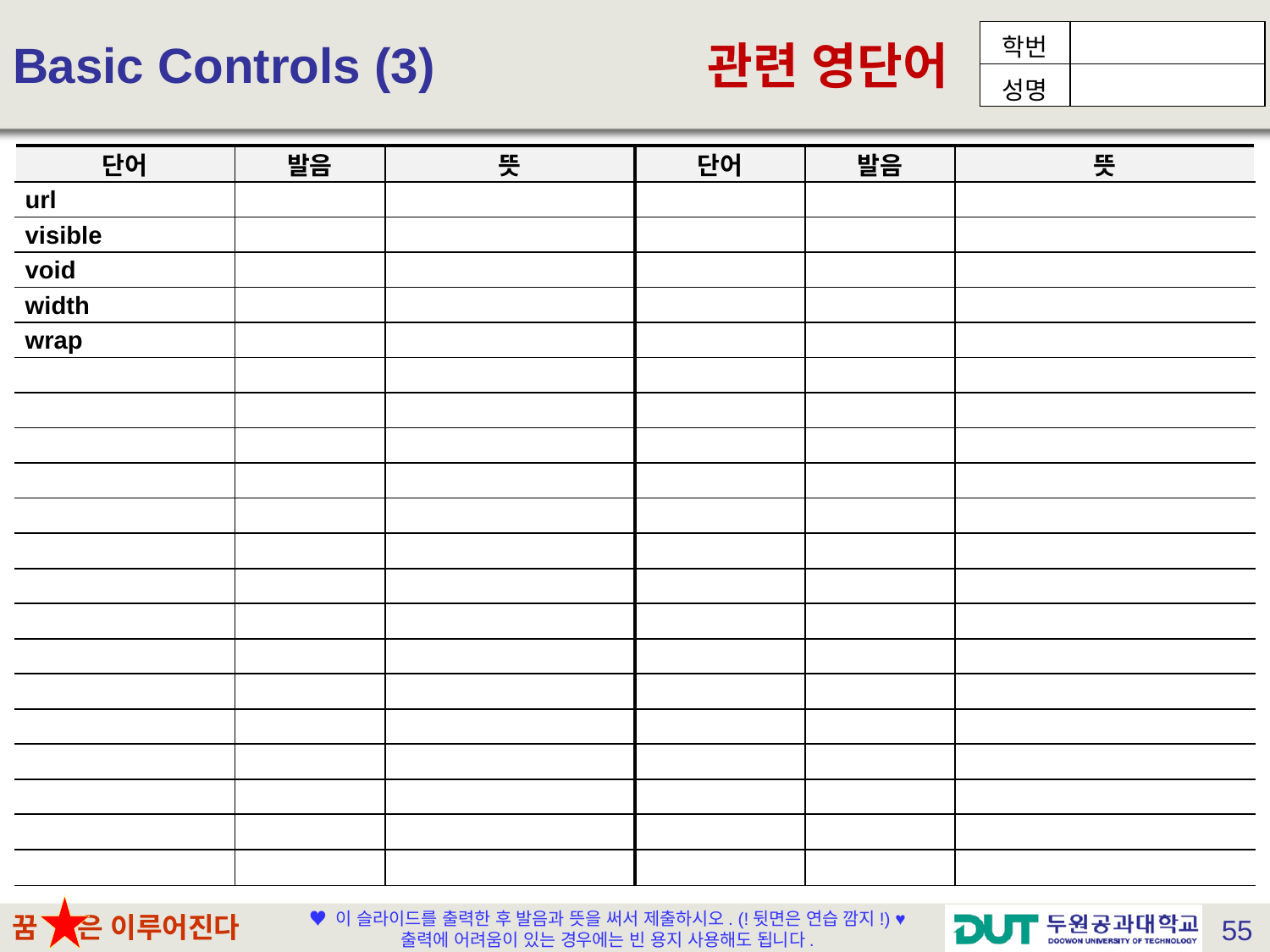

# Basic Controls (3)
| 단어 | 발음 | 뜻 | 단어 | 발음 | 뜻 |
| --- | --- | --- | --- | --- | --- |
| url |  |  |  |  |  |
| visible |  |  |  |  |  |
| void |  |  |  |  |  |
| width |  |  |  |  |  |
| wrap |  |  |  |  |  |
|  |  |  |  |  |  |
|  |  |  |  |  |  |
|  |  |  |  |  |  |
|  |  |  |  |  |  |
|  |  |  |  |  |  |
|  |  |  |  |  |  |
|  |  |  |  |  |  |
|  |  |  |  |  |  |
|  |  |  |  |  |  |
|  |  |  |  |  |  |
|  |  |  |  |  |  |
|  |  |  |  |  |  |
|  |  |  |  |  |  |
|  |  |  |  |  |  |
|  |  |  |  |  |  |